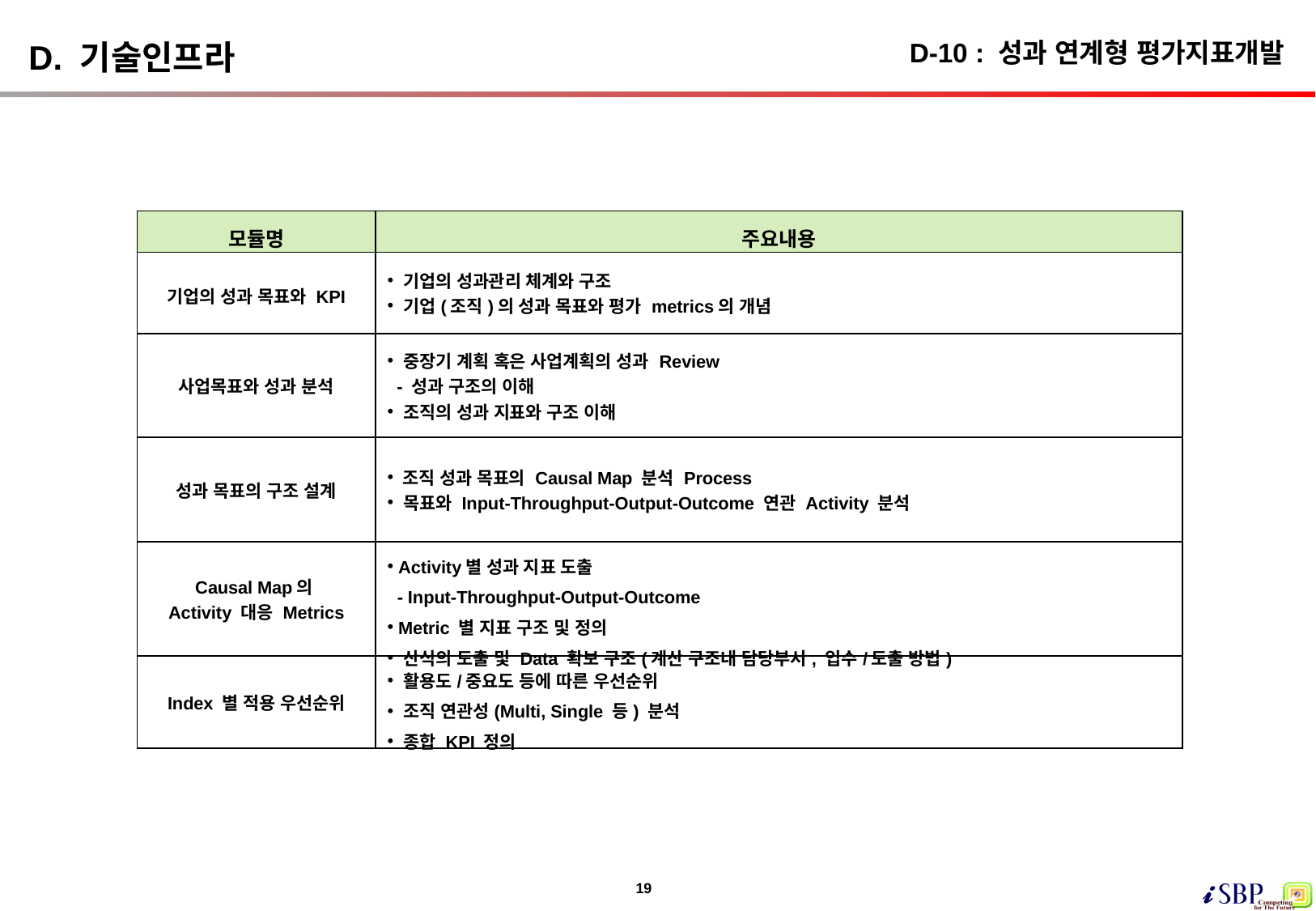

# D-10 : 성과 연계형 평가지표개발
D. 기술인프라
| 모듈명 | 주요내용 |
| --- | --- |
| 기업의 성과 목표와 KPI | 기업의 성과관리 체계와 구조 기업(조직)의 성과 목표와 평가 metrics의 개념 |
| 사업목표와 성과 분석 | 중장기 계획 혹은 사업계획의 성과 Review - 성과 구조의 이해 조직의 성과 지표와 구조 이해 |
| 성과 목표의 구조 설계 | 조직 성과 목표의 Causal Map 분석 Process 목표와 Input-Throughput-Output-Outcome 연관 Activity 분석 |
| Causal Map의 Activity 대응 Metrics | Activity별 성과 지표 도출 - Input-Throughput-Output-Outcome Metric 별 지표 구조 및 정의 산식의 도출 및 Data 확보 구조(계산 구조내 담당부서, 입수/도출 방법) |
| Index 별 적용 우선순위 | 활용도/중요도 등에 따른 우선순위 조직 연관성(Multi, Single 등) 분석 종합 KPI 정의 |
19